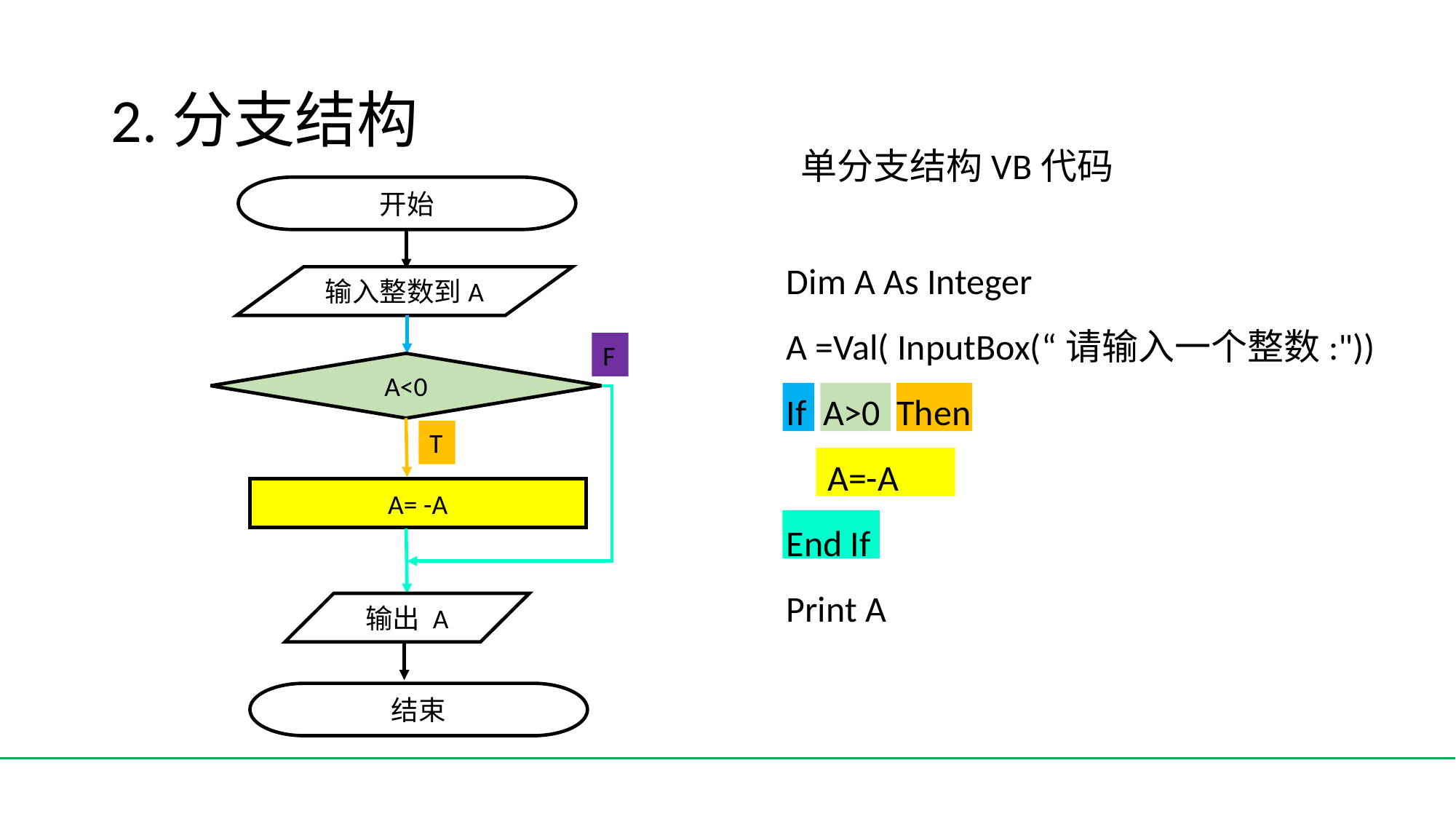

# 2.分支结构
单分支结构VB代码
开始
输入整数到A
F
A<0
T
A= -A
输出 A
结束
Dim A As Integer
A =Val( InputBox(“请输入一个整数:"))
If  A>0  Then
     A=-A
End If
Print A